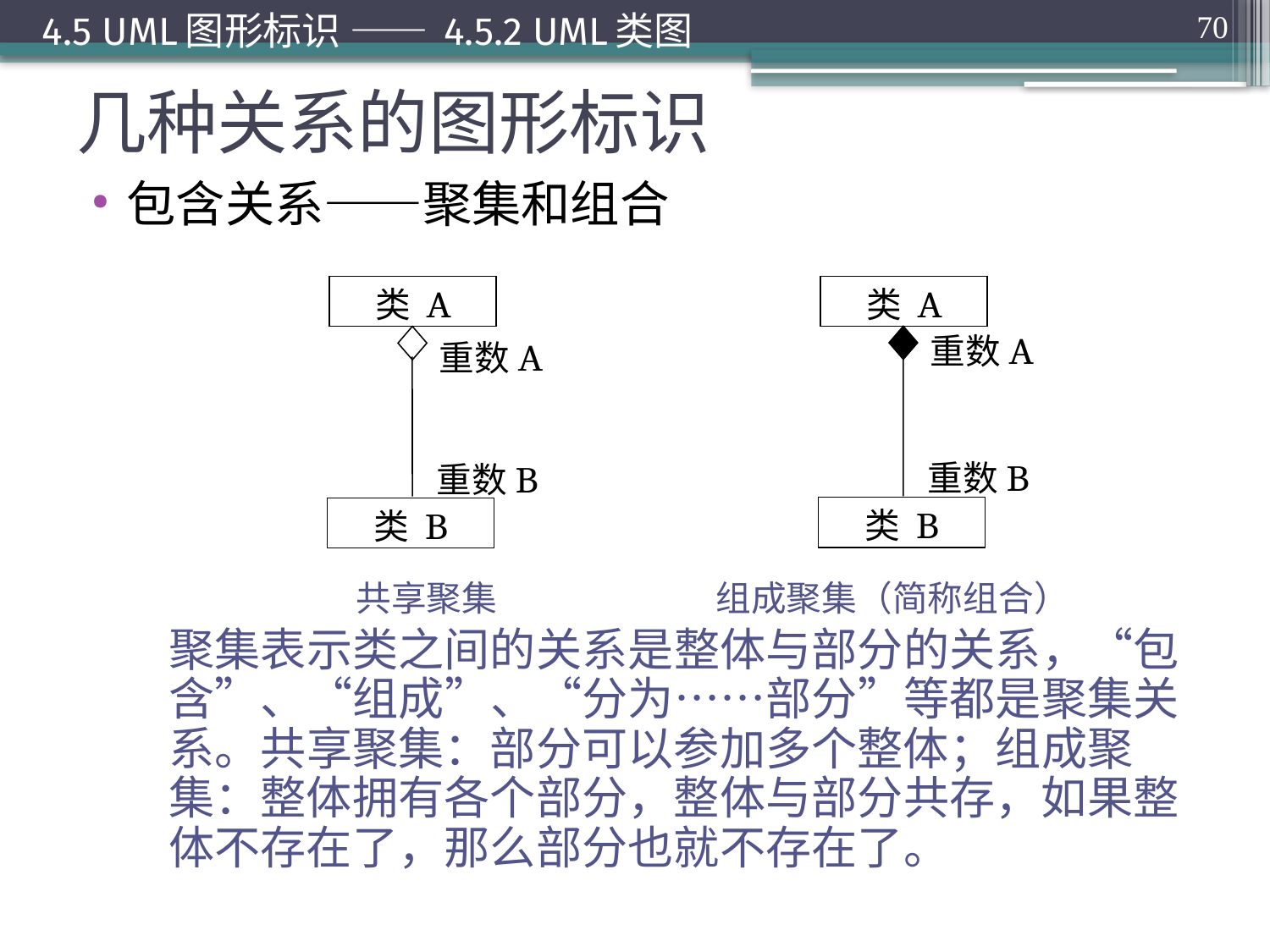

4.5 UML图形标识 —— 4.5.2 UML类图
70
# 几种关系的图形标识
包含关系——聚集和组合

                 共享聚集	                组成聚集（简称组合）
聚集表示类之间的关系是整体与部分的关系，“包含”、“组成”、“分为……部分”等都是聚集关系。共享聚集：部分可以参加多个整体；组成聚集：整体拥有各个部分，整体与部分共存，如果整体不存在了，那么部分也就不存在了。
类 A
类 A
重数A

重数A

重数B
重数B
类 B
类 B